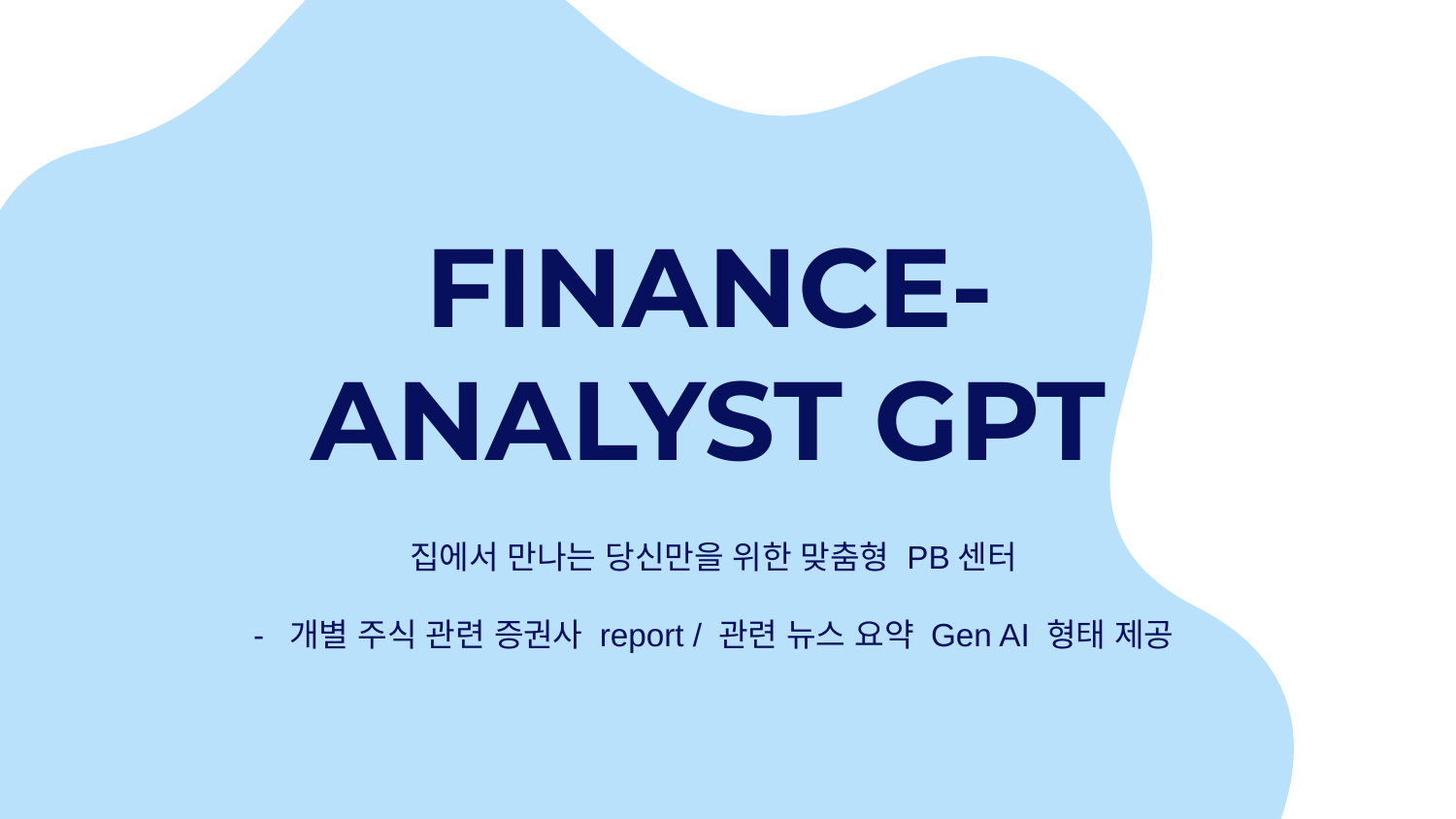

# FINANCE-ANALYST GPT
집에서 만나는 당신만을 위한 맞춤형 PB센터
-  개별 주식 관련 증권사 report / 관련 뉴스 요약 Gen AI 형태 제공